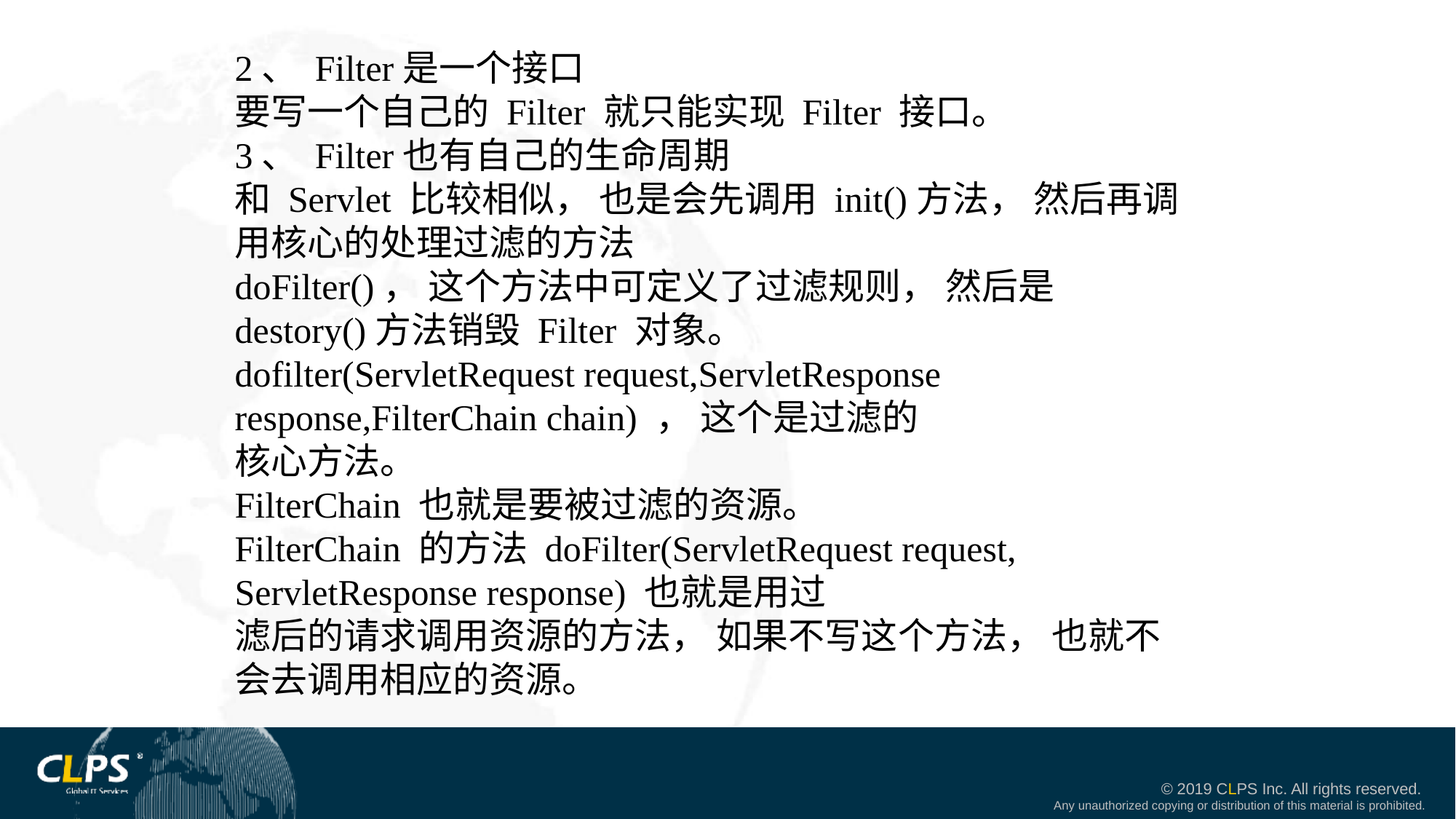

2、 Filter是一个接口
要写一个自己的 Filter 就只能实现 Filter 接口。
3、 Filter也有自己的生命周期
和 Servlet 比较相似， 也是会先调用 init()方法， 然后再调用核心的处理过滤的方法
doFilter()， 这个方法中可定义了过滤规则， 然后是 destory()方法销毁 Filter 对象。
dofilter(ServletRequest request,ServletResponse response,FilterChain chain) ， 这个是过滤的
核心方法。
FilterChain 也就是要被过滤的资源。
FilterChain 的方法 doFilter(ServletRequest request, ServletResponse response) 也就是用过
滤后的请求调用资源的方法， 如果不写这个方法， 也就不会去调用相应的资源。